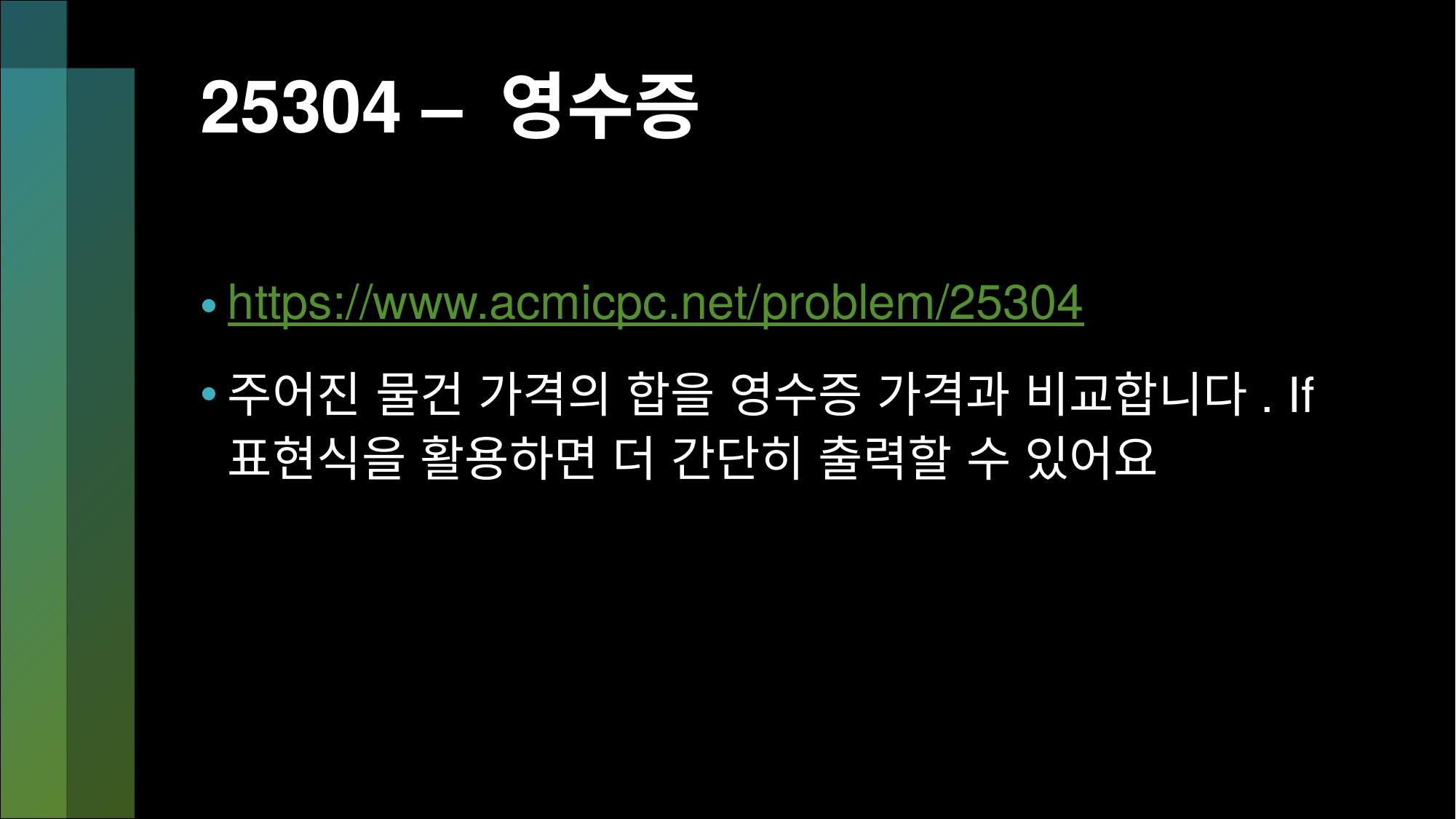

# 25304 – 영수증
https://www.acmicpc.net/problem/25304
주어진 물건 가격의 합을 영수증 가격과 비교합니다. If 표현식을 활용하면 더 간단히 출력할 수 있어요